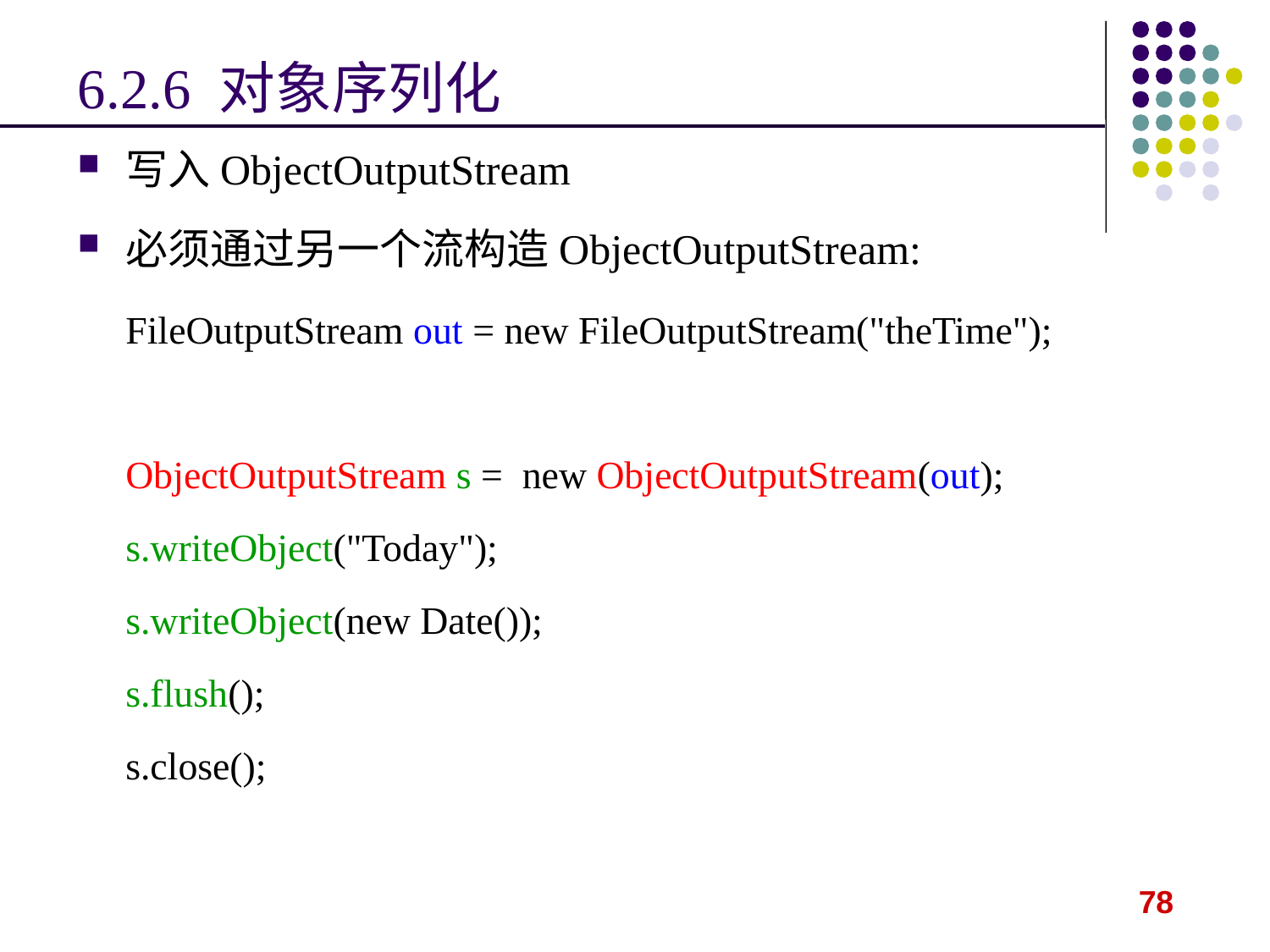

# 6.2.6 对象序列化
写入ObjectOutputStream
必须通过另一个流构造ObjectOutputStream:
FileOutputStream out = new FileOutputStream("theTime");
ObjectOutputStream s =  new ObjectOutputStream(out);
s.writeObject("Today");
s.writeObject(new Date());
s.flush();
s.close();